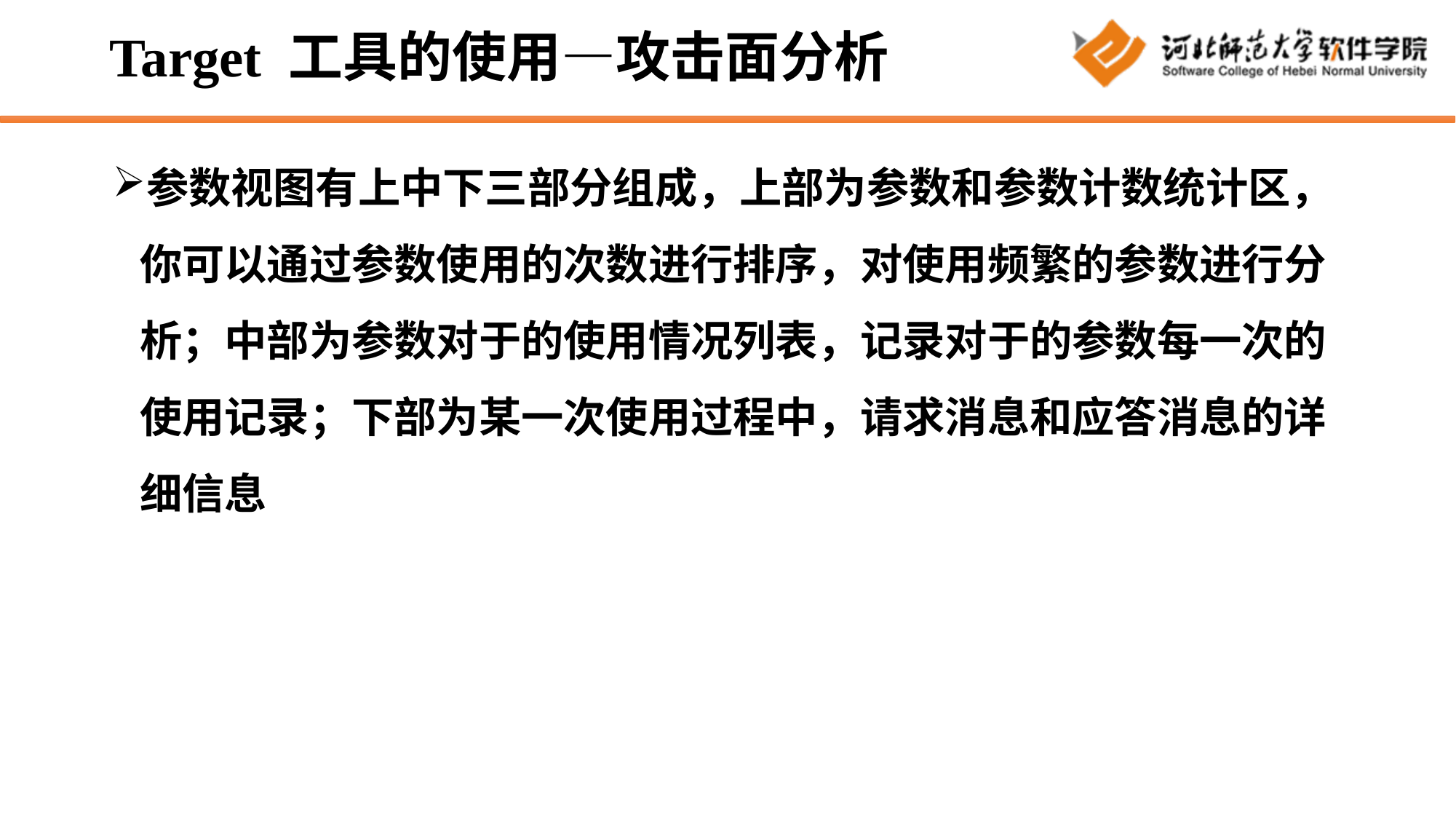

# Target 工具的使用—攻击面分析
参数视图有上中下三部分组成，上部为参数和参数计数统计区，你可以通过参数使用的次数进行排序，对使用频繁的参数进行分析；中部为参数对于的使用情况列表，记录对于的参数每一次的使用记录；下部为某一次使用过程中，请求消息和应答消息的详细信息